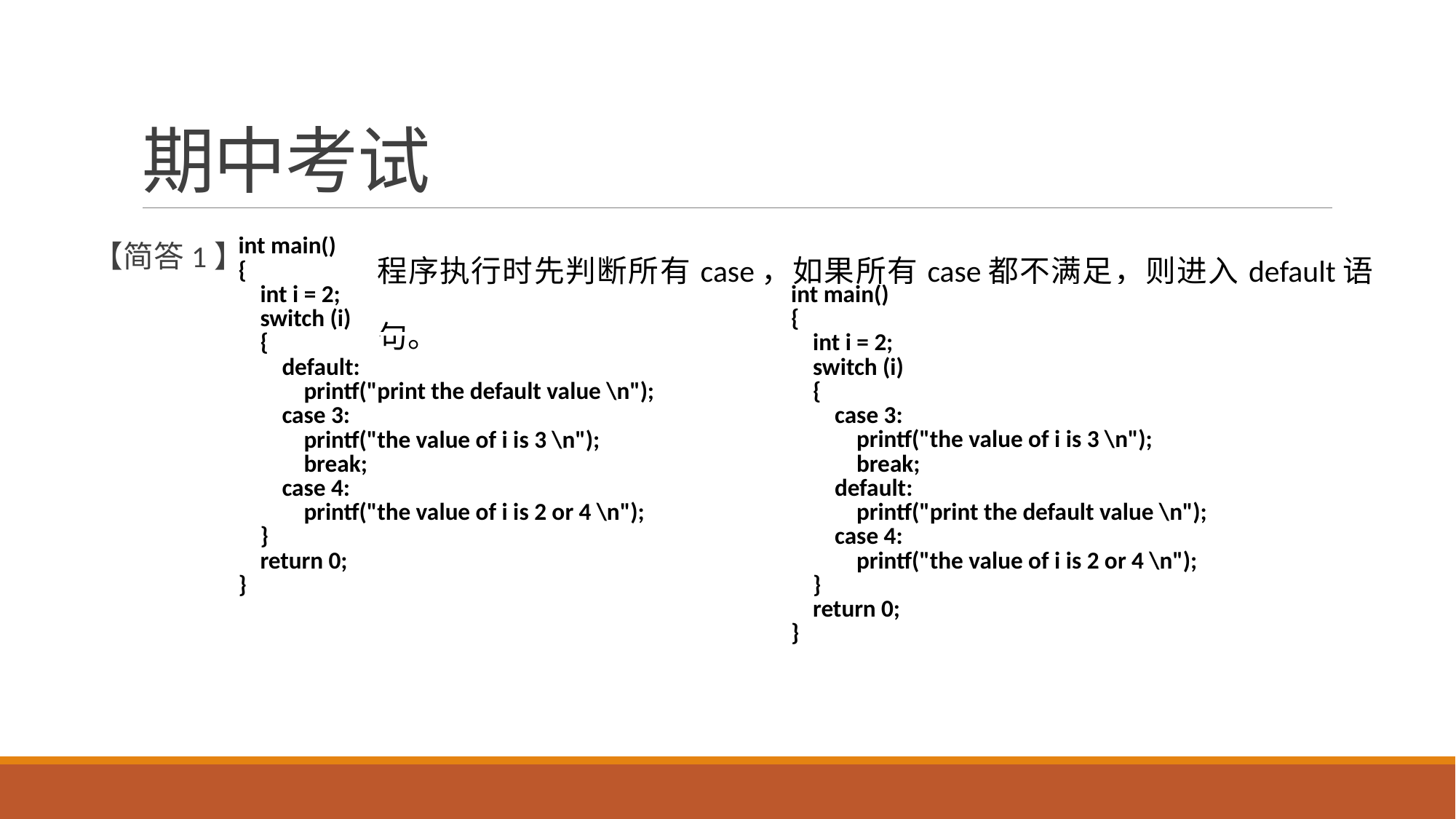

# 期中考试
| 程序执行时先判断所有case，如果所有case都不满足，则进入default语句。 |
| --- |
【简答1】
| int main() { int i = 2; switch (i) { default: printf("print the default value \n"); case 3: printf("the value of i is 3 \n"); break; case 4: printf("the value of i is 2 or 4 \n"); } return 0; } |
| --- |
| int main() { int i = 2; switch (i) { case 3: printf("the value of i is 3 \n"); break; default: printf("print the default value \n"); case 4: printf("the value of i is 2 or 4 \n"); } return 0; } |
| --- |